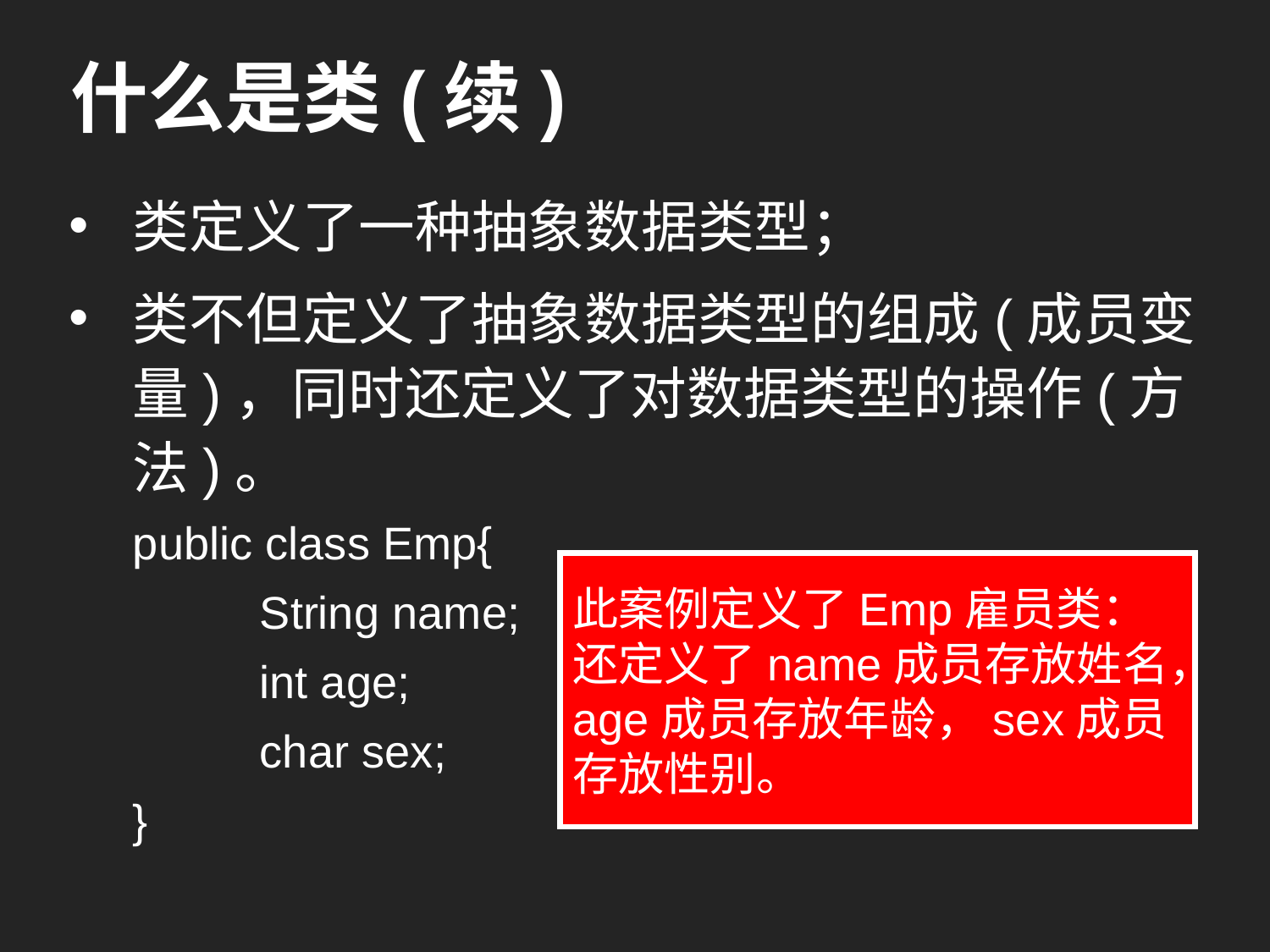

# 什么是类(续)
类定义了一种抽象数据类型；
类不但定义了抽象数据类型的组成(成员变量)，同时还定义了对数据类型的操作(方法)。
public class Emp{
	String name;
	int age;
	char sex;
}
此案例定义了Emp雇员类：
还定义了name成员存放姓名，age成员存放年龄，sex成员存放性别。